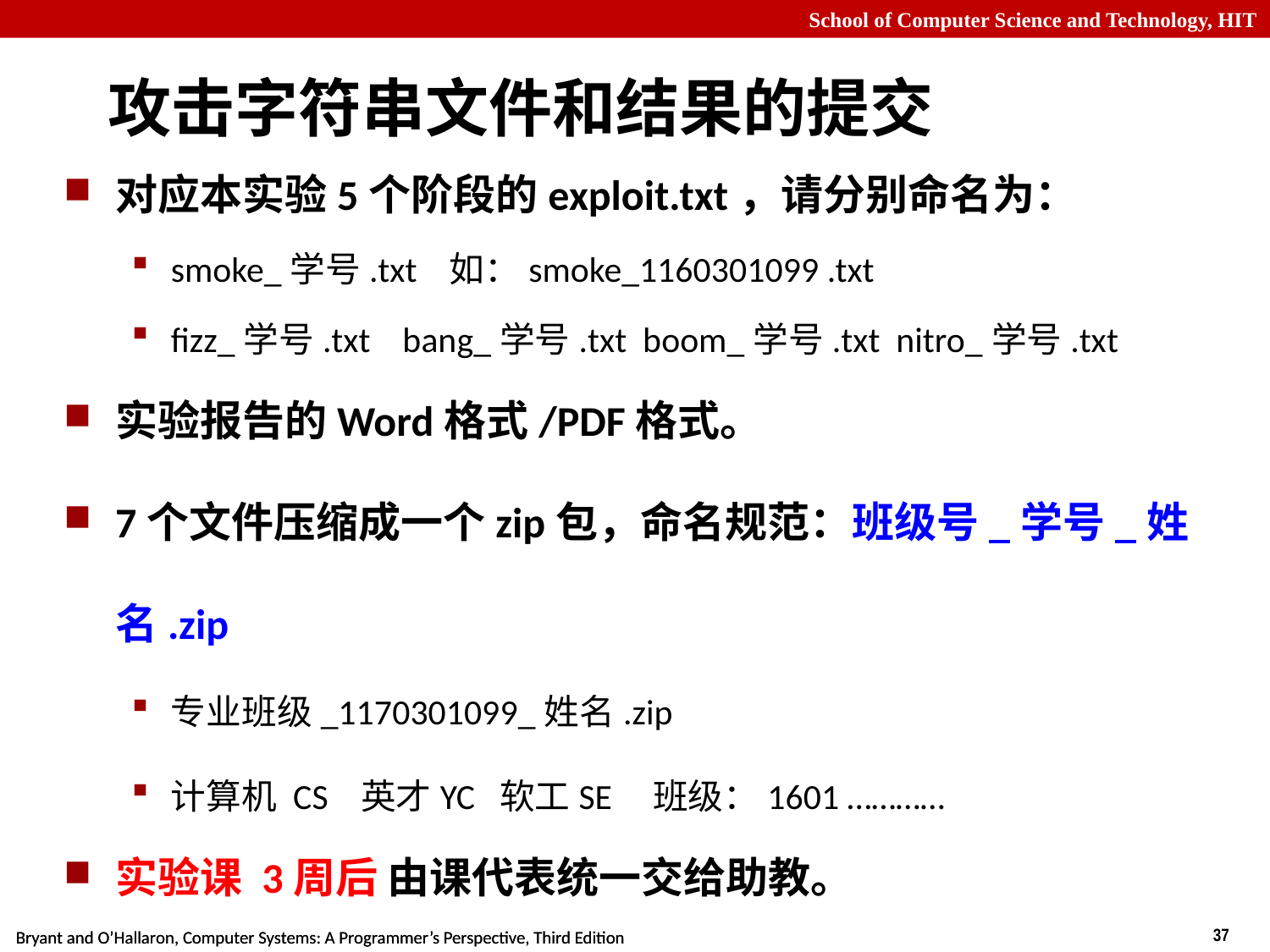

-37-
# 攻击字符串文件和结果的提交
对应本实验5个阶段的exploit.txt，请分别命名为：
smoke_学号.txt	  如：smoke_1160301099 .txt
fizz_学号.txt    bang_学号.txt  boom_学号.txt  nitro_学号.txt
实验报告的Word格式/PDF格式。
7个文件压缩成一个zip包，命名规范：班级号_学号_姓名.zip
专业班级_1170301099_姓名.zip
计算机 CS   英才YC  软工SE    班级：1601 …………
实验课 3周后 由课代表统一交给助教。